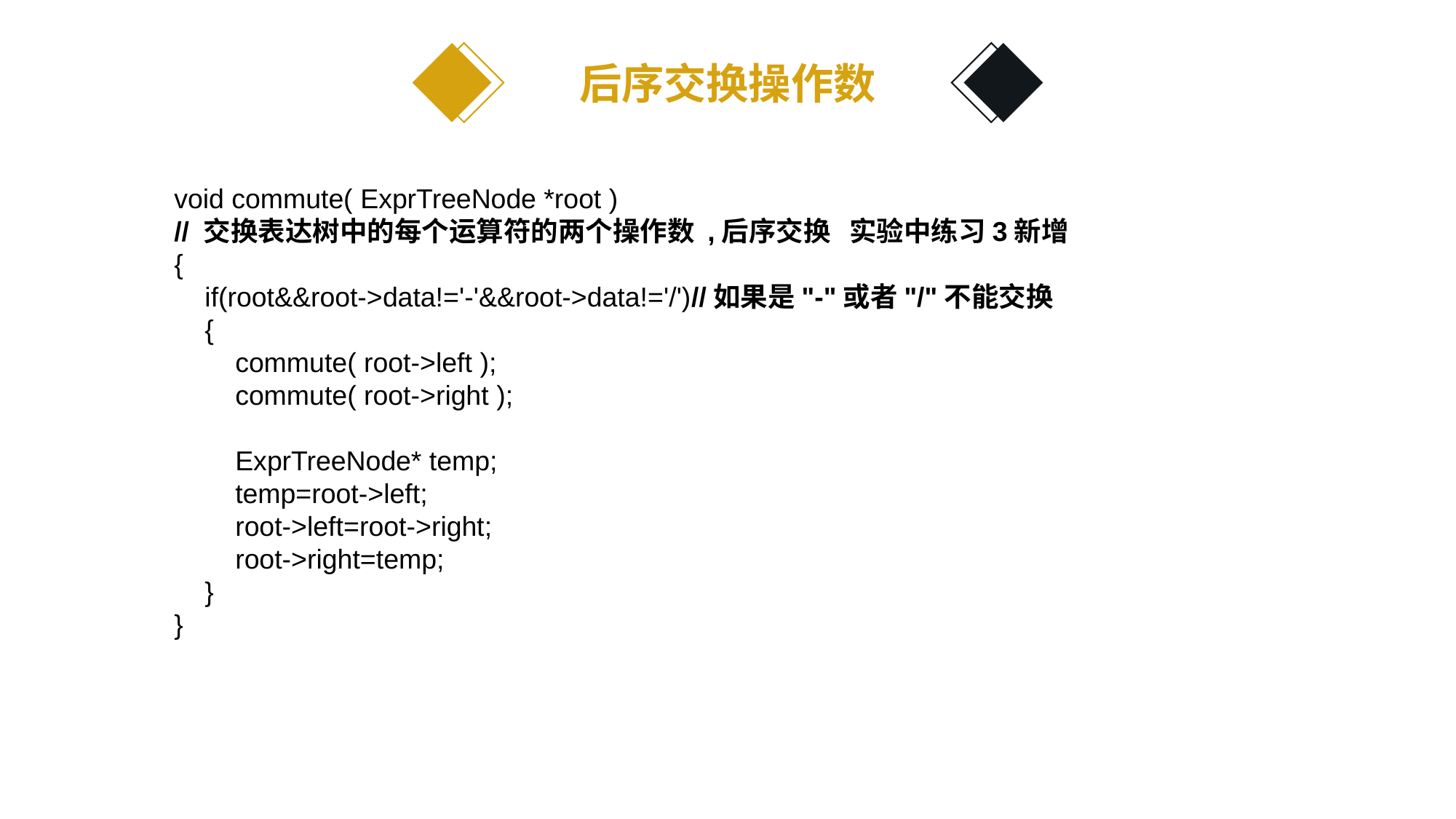

后序交换操作数
void commute( ExprTreeNode *root )
// 交换表达树中的每个运算符的两个操作数 ,后序交换   实验中练习3新增
{
    if(root&&root->data!='-'&&root->data!='/')//如果是"-"或者"/"不能交换
    {
        commute( root->left );
        commute( root->right );

        ExprTreeNode* temp;
        temp=root->left;
        root->left=root->right;
        root->right=temp;
    }
}